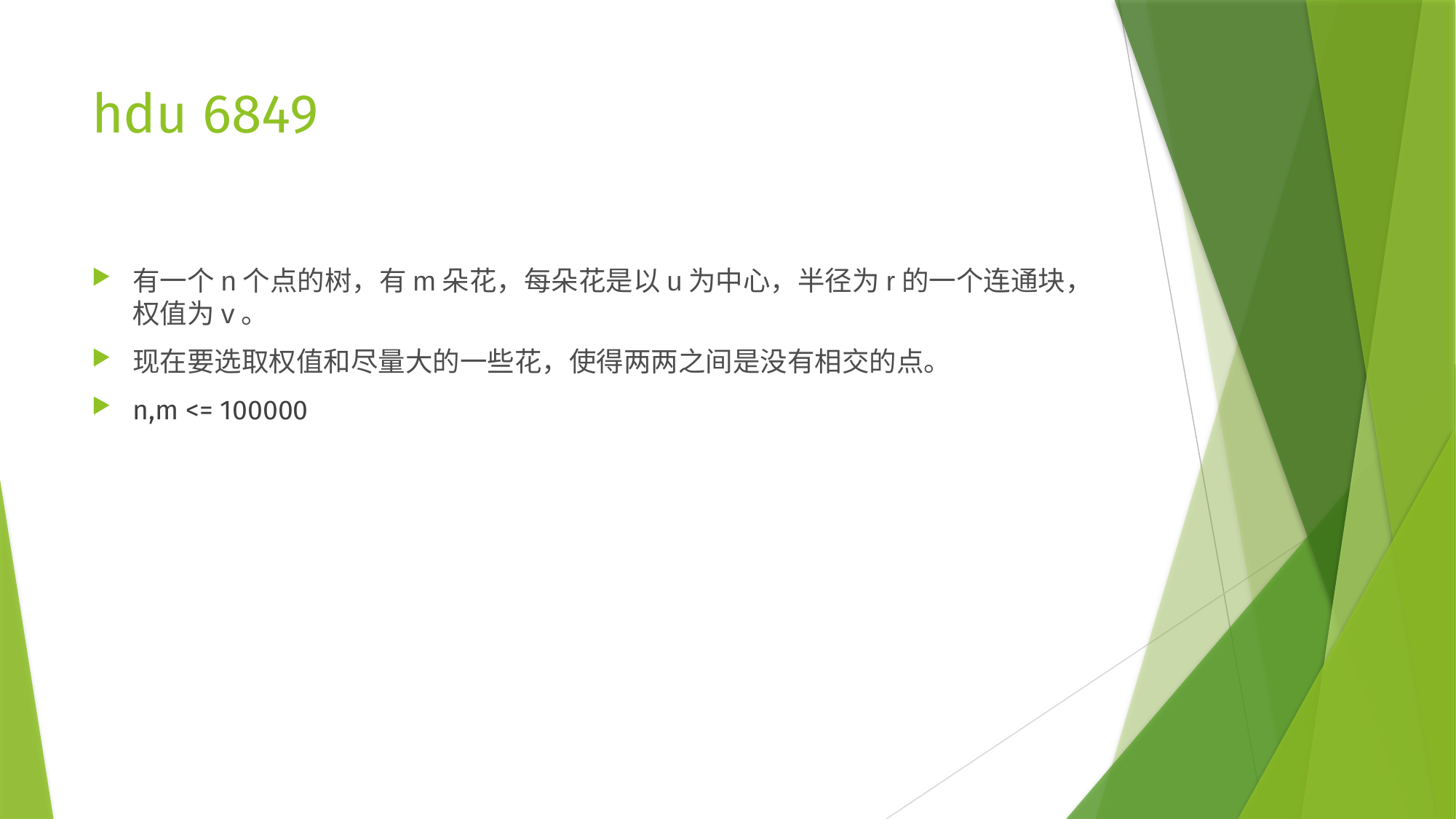

# hdu 6849
有一个n个点的树，有m朵花，每朵花是以u为中心，半径为r的一个连通块，权值为v。
现在要选取权值和尽量大的一些花，使得两两之间是没有相交的点。
n,m <= 100000